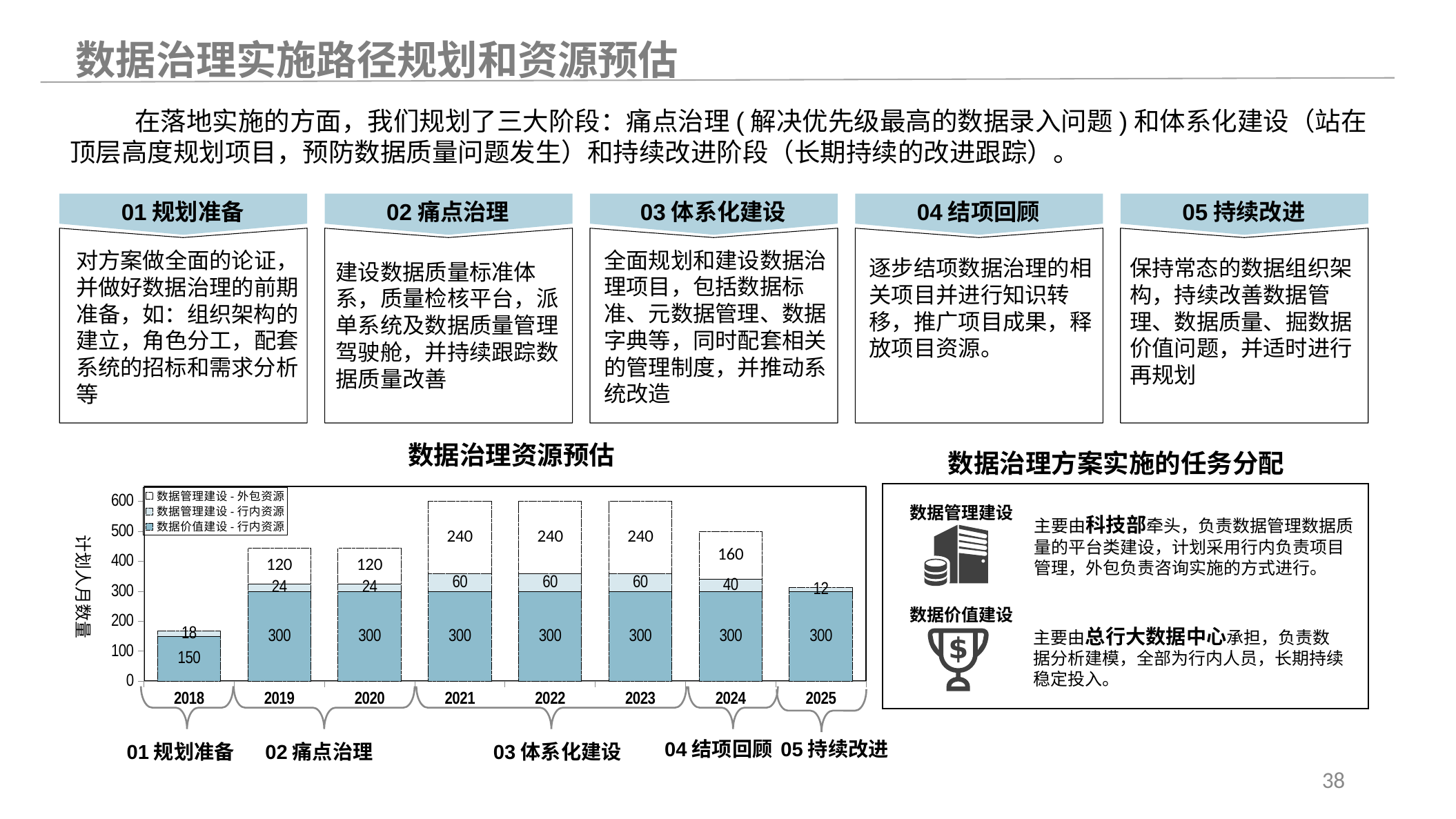

数据治理实施路径规划和资源预估
          在落地实施的方面，我们规划了三大阶段：痛点治理(解决优先级最高的数据录入问题)和体系化建设（站在顶层高度规划项目，预防数据质量问题发生）和持续改进阶段（长期持续的改进跟踪）。

01规划准备
02痛点治理
03体系化建设
04结项回顾
05持续改进

全面规划和建设数据治理项目，包括数据标准、元数据管理、数据字典等，同时配套相关的管理制度，并推动系统改造
对方案做全面的论证，并做好数据治理的前期准备，如：组织架构的建立，角色分工，配套系统的招标和需求分析等
逐步结项数据治理的相关项目并进行知识转移，推广项目成果，释放项目资源。
保持常态的数据组织架构，持续改善数据管理、数据质量、掘数据价值问题，并适时进行再规划
建设数据质量标准体系，质量检核平台，派单系统及数据质量管理驾驶舱，并持续跟踪数据质量改善
数据治理资源预估

### Chart

| Category | 数据价值建设-行内资源 | 数据管理建设-行内资源 | 数据管理建设-外包资源 |
|---|---|---|---|
| 2018 | 150.0 | 18.0 | None |
| 2019 | 300.0 | 24.0 | 120.0 |
| 2020 | 300.0 | 24.0 | 120.0 |
| 2021 | 300.0 | 60.0 | 240.0 |
| 2022 | 300.0 | 60.0 | 240.0 |
| 2023 | 300.0 | 60.0 | 240.0 |
| 2024 | 300.0 | 40.0 | 160.0 |
| 2025 | 300.0 | 12.0 | None |
05持续改进
01规划准备
03体系化建设
数据治理方案实施的任务分配

数据管理建设
主要由科技部牵头，负责数据管理数据质量的平台类建设，计划采用行内负责项目管理，外包负责咨询实施的方式进行。

数据价值建设

主要由总行大数据中心承担，负责数据分析建模，全部为行内人员，长期持续稳定投入。
$

04结项回顾
02痛点治理
38